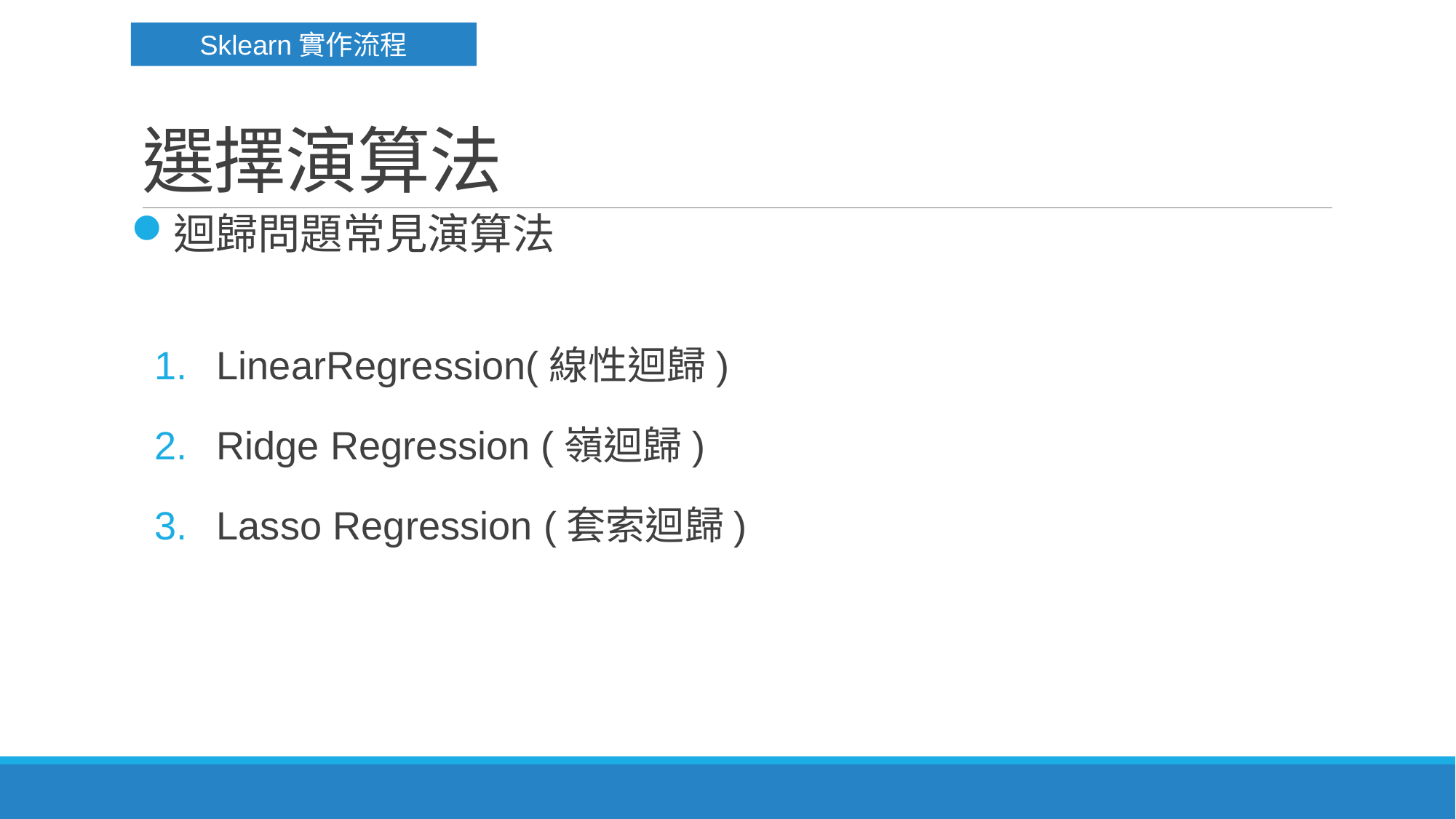

Sklearn實作流程
# 選擇演算法
迴歸問題常見演算法

LinearRegression(線性迴歸)
Ridge Regression (嶺迴歸)
Lasso Regression (套索迴歸)